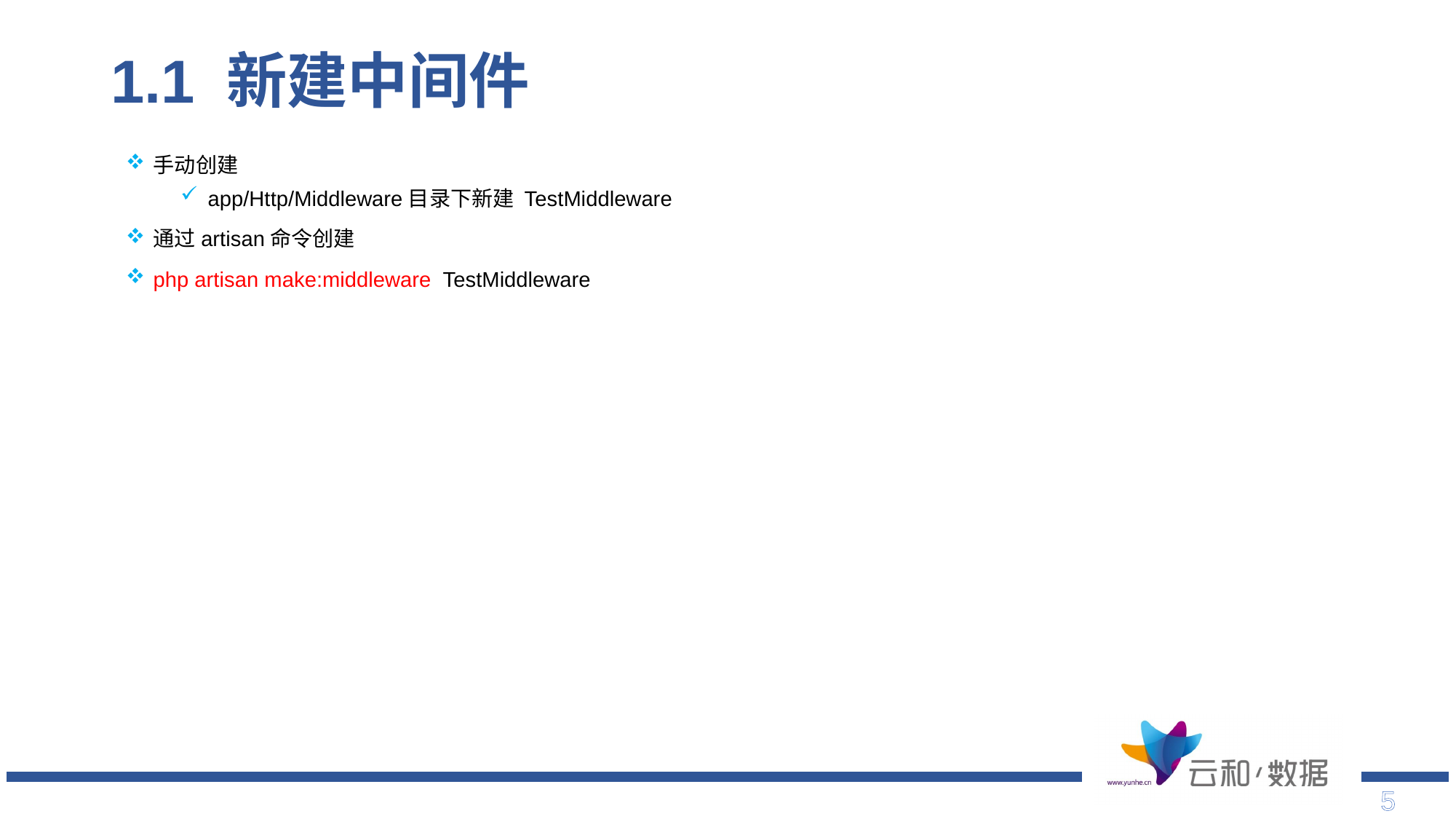

# 1.1 新建中间件
手动创建
app/Http/Middleware目录下新建 TestMiddleware
通过artisan命令创建
php artisan make:middleware  TestMiddleware